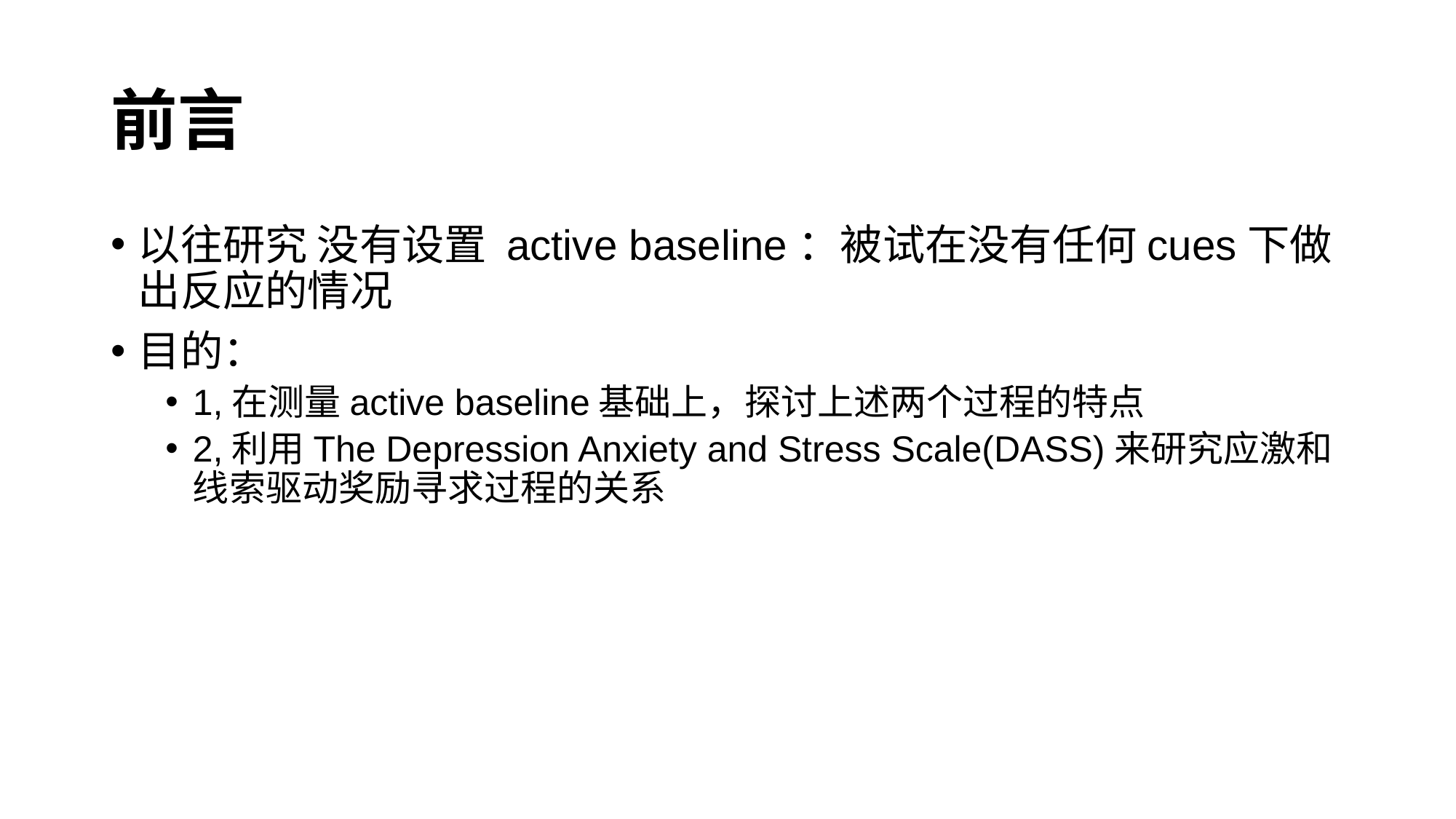

# 前言
以往研究 没有设置 active baseline：被试在没有任何cues下做出反应的情况
目的：
1,在测量active baseline基础上，探讨上述两个过程的特点
2,利用The Depression Anxiety and Stress Scale(DASS)来研究应激和线索驱动奖励寻求过程的关系